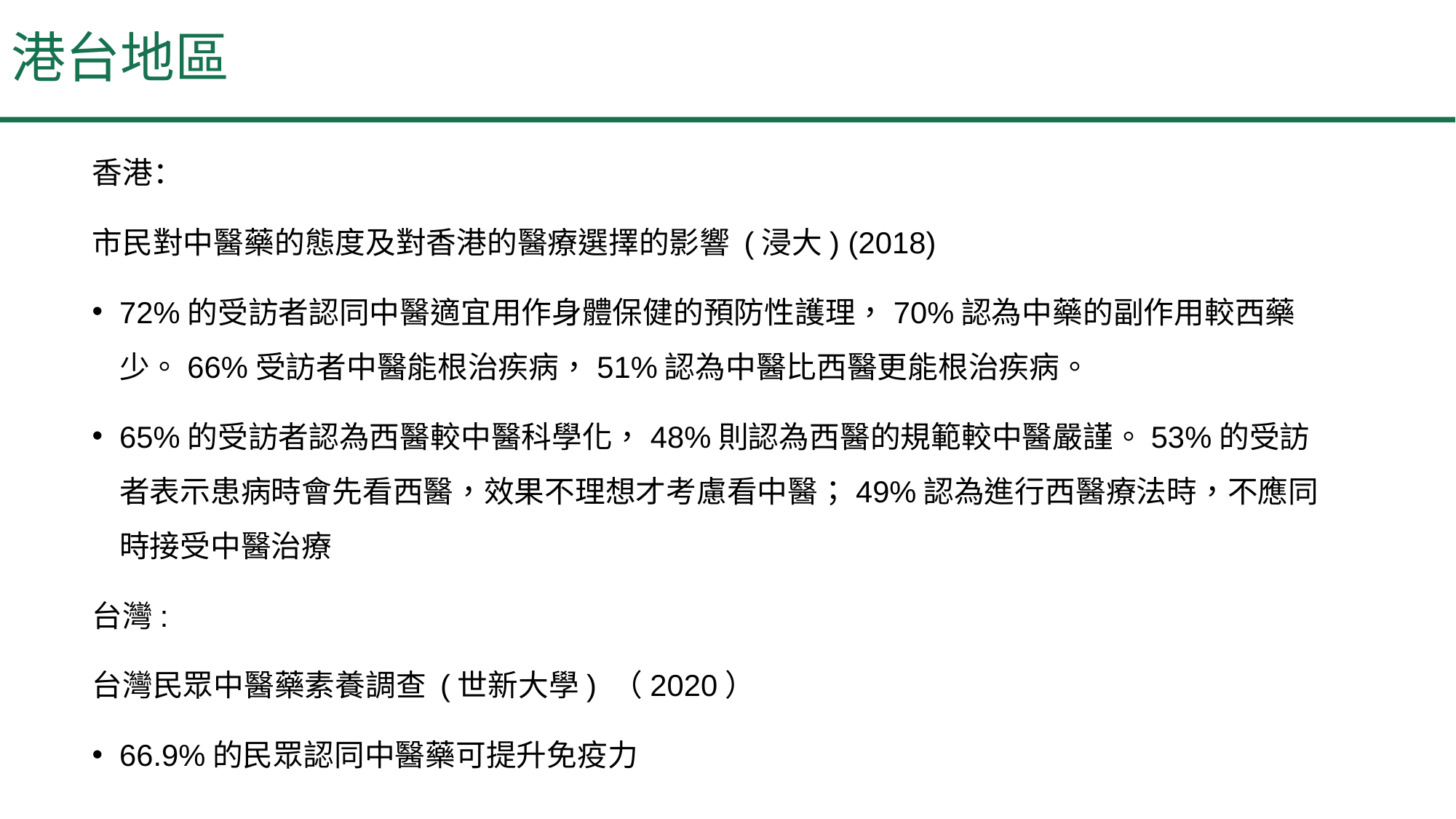

# 港台地區
香港：
市民對中醫藥的態度及對香港的醫療選擇的影響 (浸大) (2018)
72%的受訪者認同中醫適宜用作身體保健的預防性護理，70%認為中藥的副作用較西藥少。66%受訪者中醫能根治疾病，51%認為中醫比西醫更能根治疾病。
65%的受訪者認為西醫較中醫科學化，48%則認為西醫的規範較中醫嚴謹。53%的受訪者表示患病時會先看西醫，效果不理想才考慮看中醫；49%認為進行西醫療法時，不應同時接受中醫治療
台灣:
台灣民眾中醫藥素養調查 (世新大學) （2020）
66.9%的民眾認同中醫藥可提升免疫力